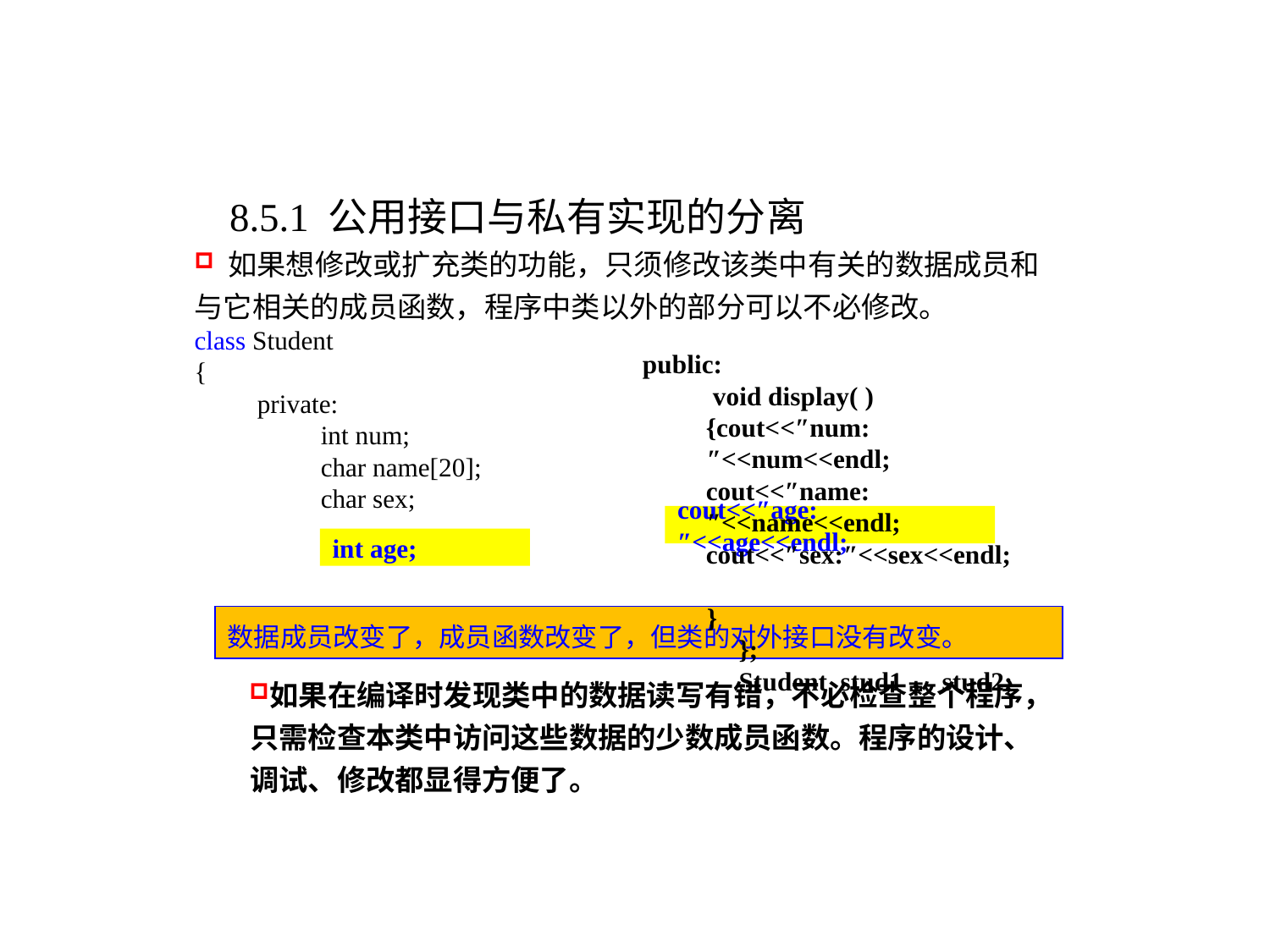

8.5.1 公用接口与私有实现的分离
 如果想修改或扩充类的功能，只须修改该类中有关的数据成员和与它相关的成员函数，程序中类以外的部分可以不必修改。
class Student
{
private:
int num;
char name[20];
char sex;

public:
 void display( )
{cout<<″num:″<<num<<endl;
cout<<″name:″<<name<<endl;
cout<<″sex:″<<sex<<endl;
                                                 }
     };
     Student  stud1，stud2;
cout<<″age:″<<age<<endl;
int age;
数据成员改变了，成员函数改变了，但类的对外接口没有改变。
如果在编译时发现类中的数据读写有错，不必检查整个程序，只需检查本类中访问这些数据的少数成员函数。程序的设计、调试、修改都显得方便了。